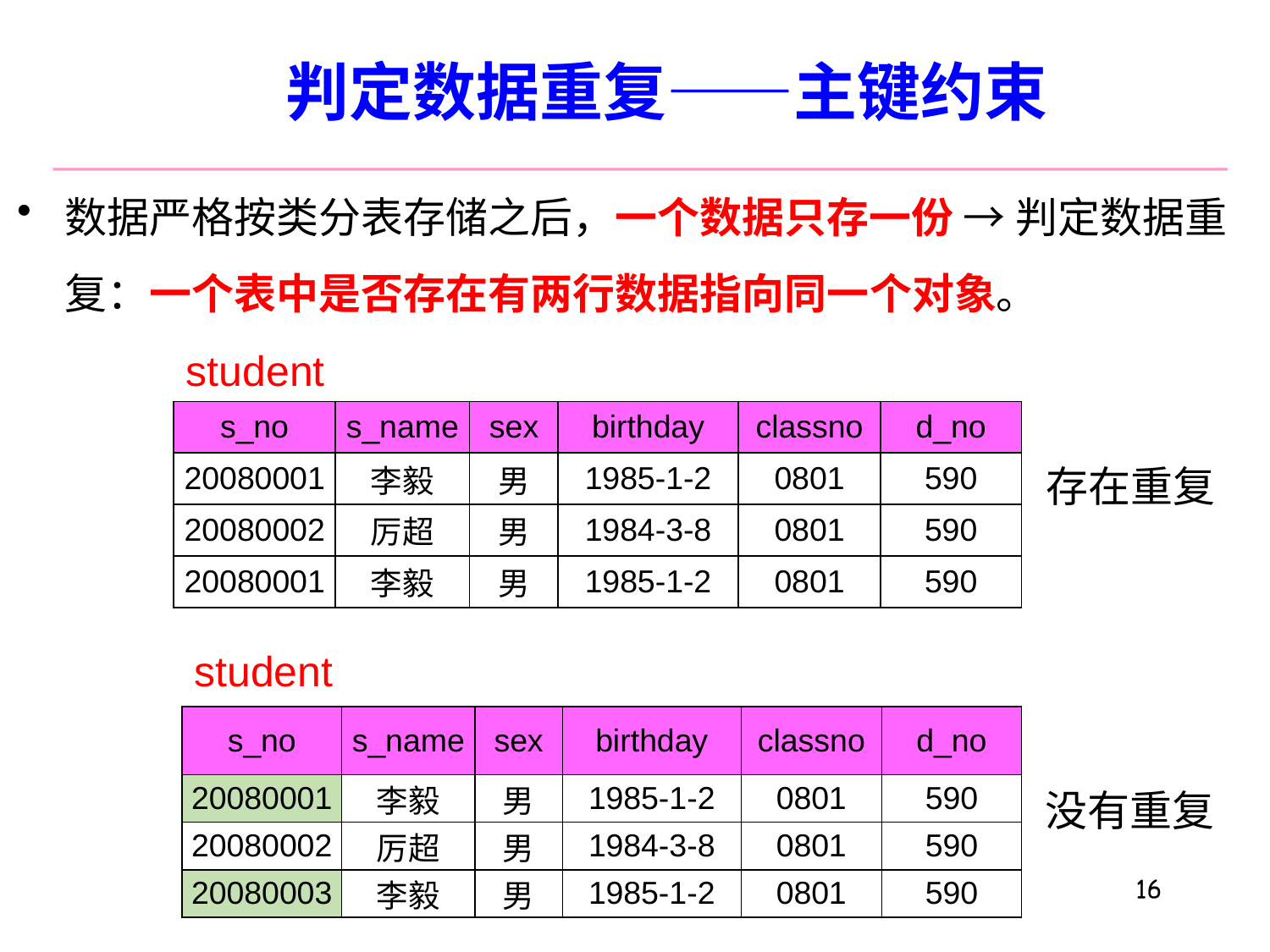

# 判定数据重复——主键约束
数据严格按类分表存储之后，一个数据只存一份 → 判定数据重复：一个表中是否存在有两行数据指向同一个对象。
student
| s\_no | s\_name | sex | birthday | classno | d\_no |
| --- | --- | --- | --- | --- | --- |
| 20080001 | 李毅 | 男 | 1985-1-2 | 0801 | 590 |
| 20080002 | 厉超 | 男 | 1984-3-8 | 0801 | 590 |
| 20080001 | 李毅 | 男 | 1985-1-2 | 0801 | 590 |
存在重复
student
| s\_no | s\_name | sex | birthday | classno | d\_no |
| --- | --- | --- | --- | --- | --- |
| 20080001 | 李毅 | 男 | 1985-1-2 | 0801 | 590 |
| 20080002 | 厉超 | 男 | 1984-3-8 | 0801 | 590 |
| 20080003 | 李毅 | 男 | 1985-1-2 | 0801 | 590 |
没有重复
16